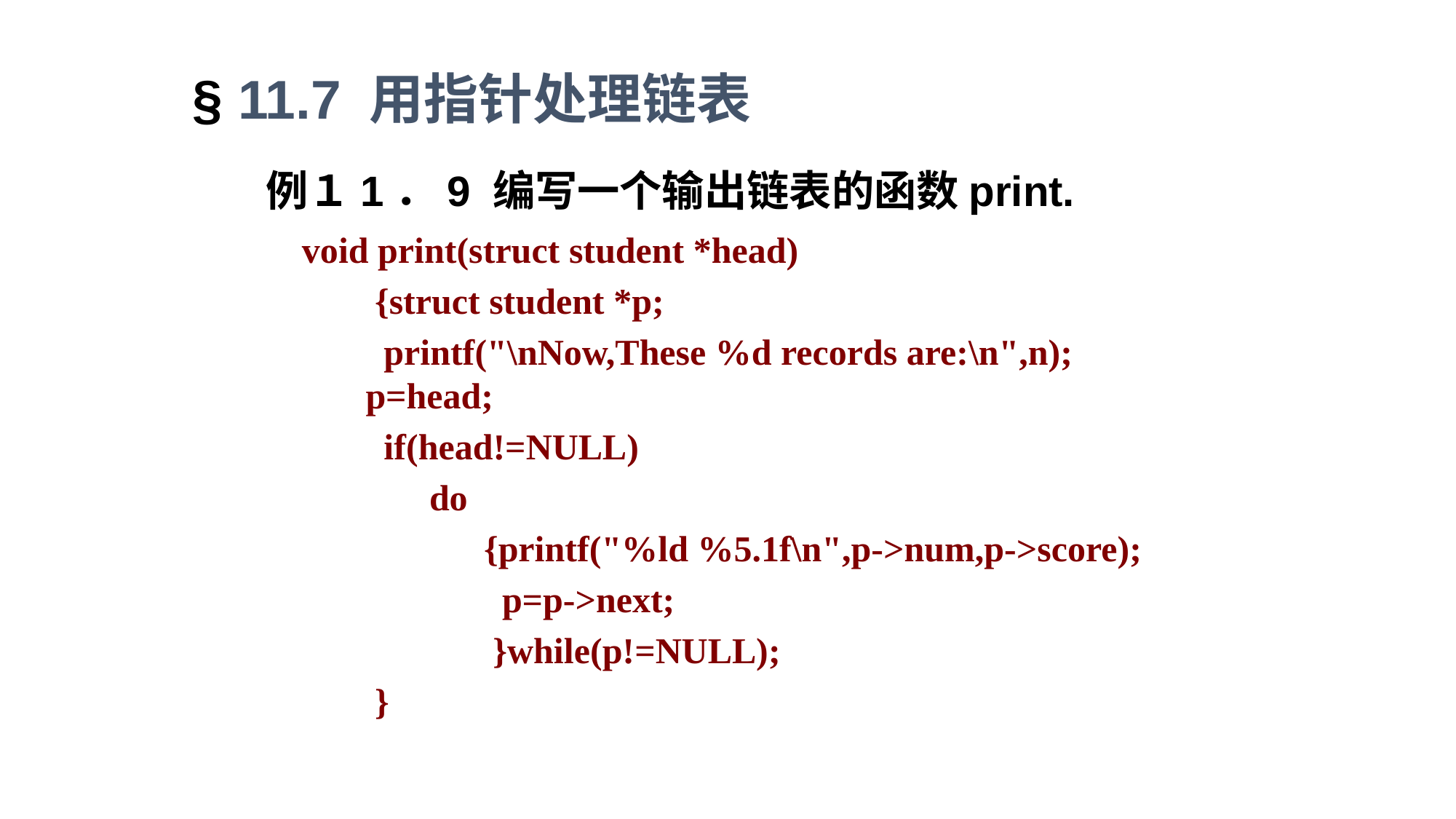

§ 11.7 用指针处理链表
例１1．9 编写一个输出链表的函数print.
    void print(struct student *head)
	 {struct student *p;
	  printf("\nNow,These %d records are:\n",n);          p=head;
	  if(head!=NULL)
	       do
		 {printf("%ld %5.1f\n",p->num,p->score);
		   p=p->next;
		  }while(p!=NULL);
	 }